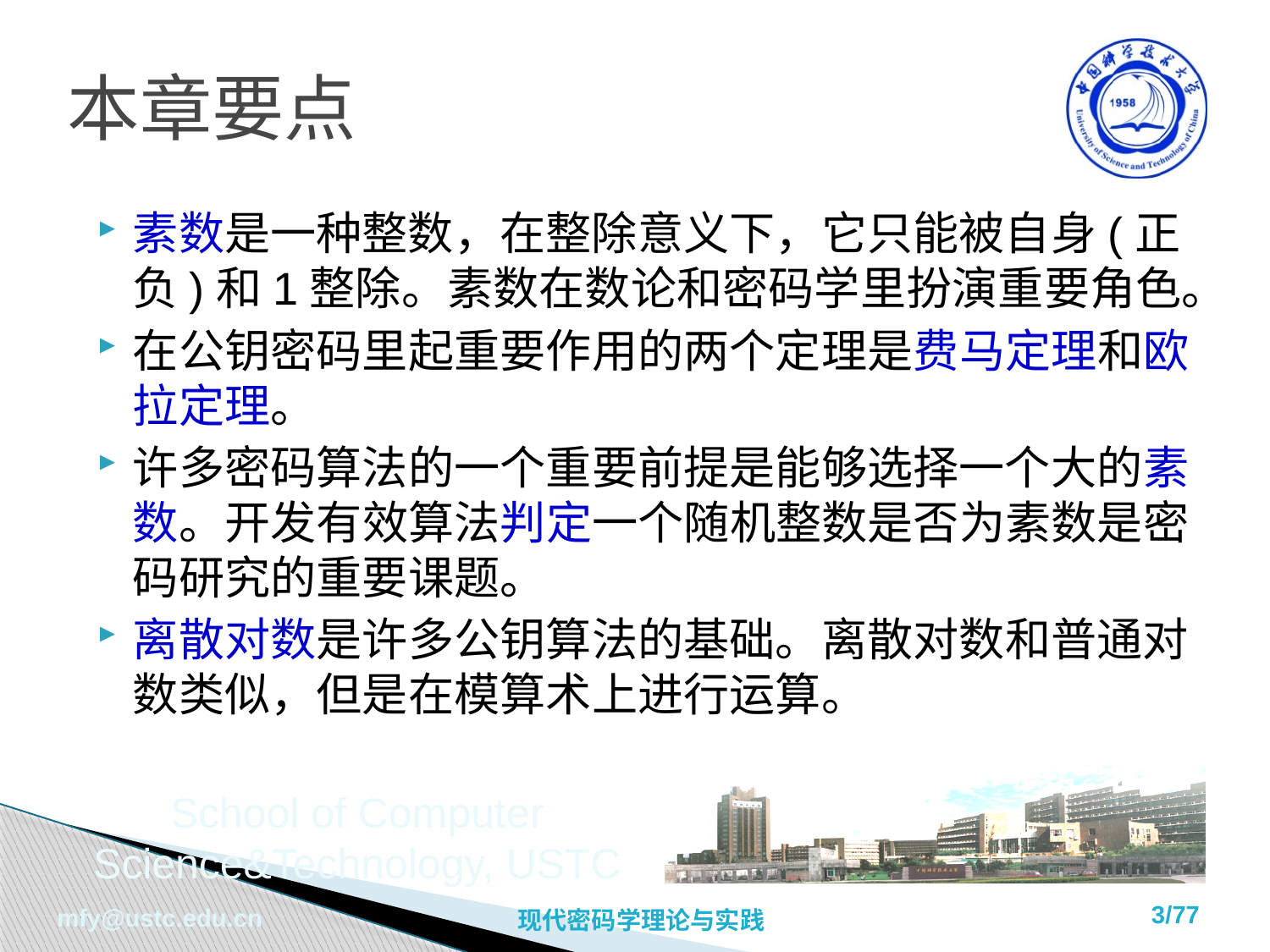

# 本章要点
素数是一种整数，在整除意义下，它只能被自身(正负)和1整除。素数在数论和密码学里扮演重要角色。
在公钥密码里起重要作用的两个定理是费马定理和欧拉定理。
许多密码算法的一个重要前提是能够选择一个大的素数。开发有效算法判定一个随机整数是否为素数是密码研究的重要课题。
离散对数是许多公钥算法的基础。离散对数和普通对数类似，但是在模算术上进行运算。